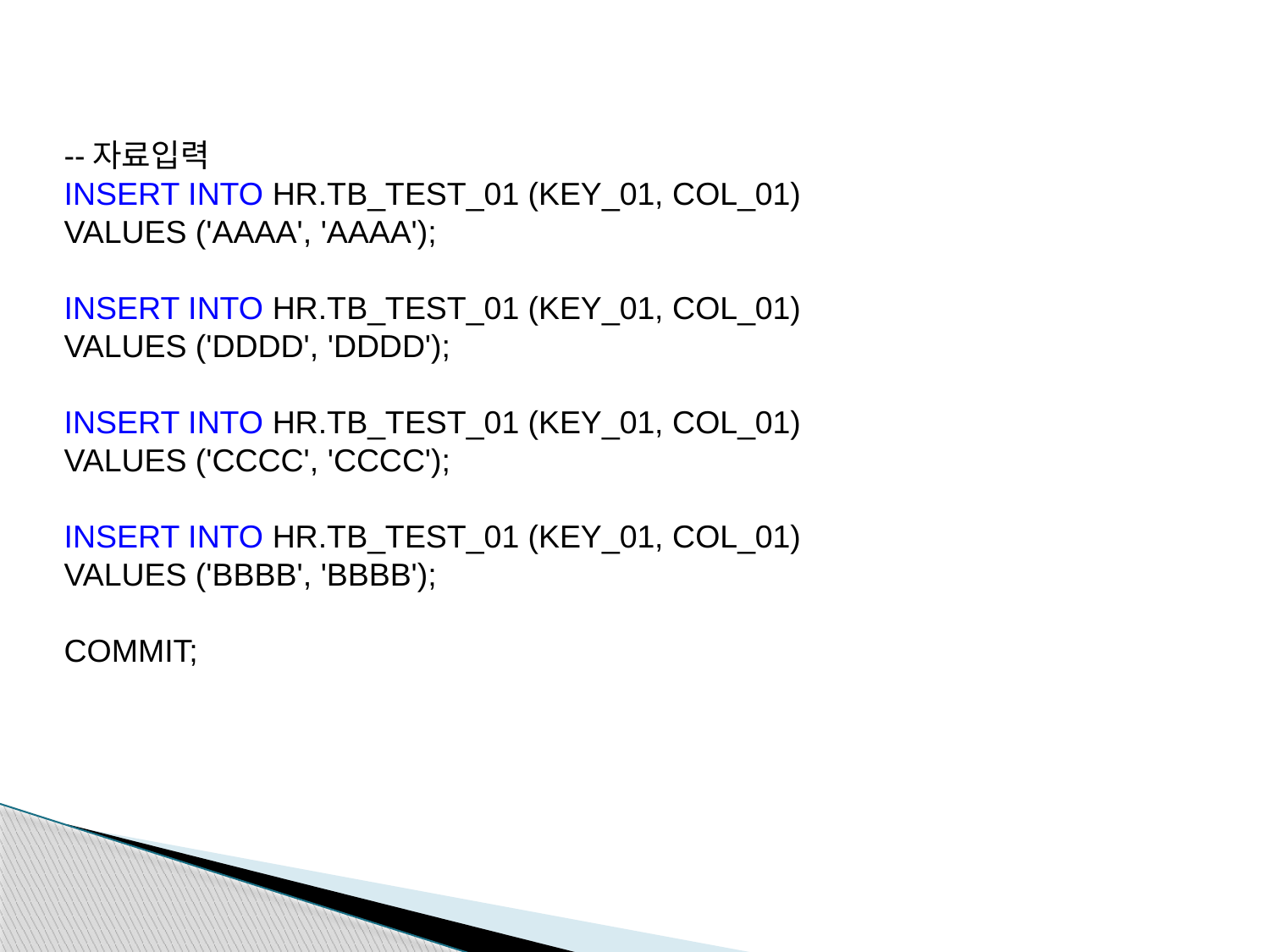

--자료입력
INSERT INTO HR.TB_TEST_01 (KEY_01, COL_01)
VALUES ('AAAA', 'AAAA');

INSERT INTO HR.TB_TEST_01 (KEY_01, COL_01)
VALUES ('DDDD', 'DDDD');

INSERT INTO HR.TB_TEST_01 (KEY_01, COL_01)
VALUES ('CCCC', 'CCCC');

INSERT INTO HR.TB_TEST_01 (KEY_01, COL_01)
VALUES ('BBBB', 'BBBB');

COMMIT;